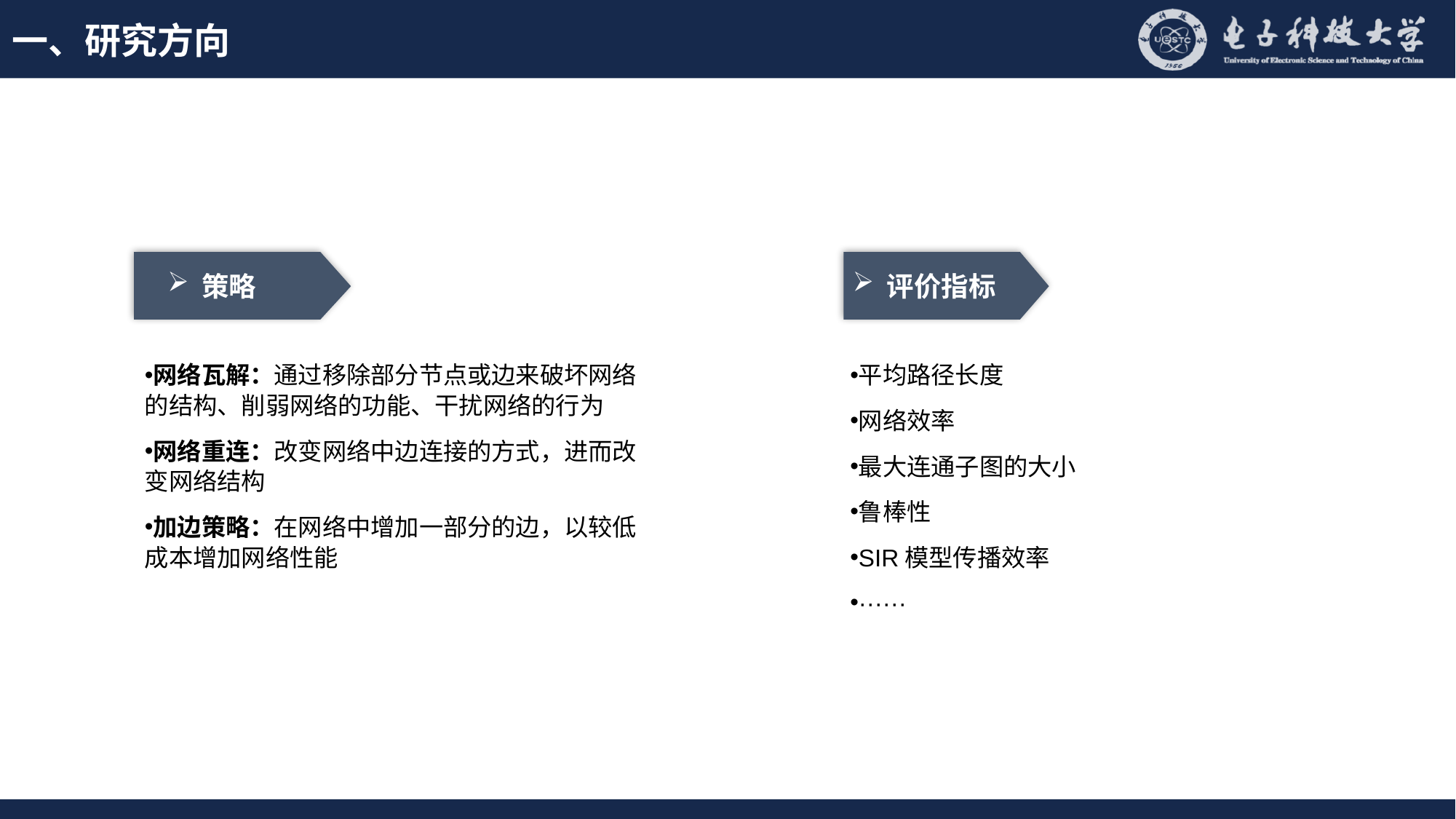

一、研究方向

策略

评价指标
网络瓦解：通过移除部分节点或边来破坏网络 的结构、削弱网络的功能、干扰网络的行为
网络重连：改变网络中边连接的方式，进而改变网络结构
加边策略：在网络中增加一部分的边，以较低成本增加网络性能
平均路径长度
网络效率
最大连通子图的大小
鲁棒性
SIR模型传播效率
······